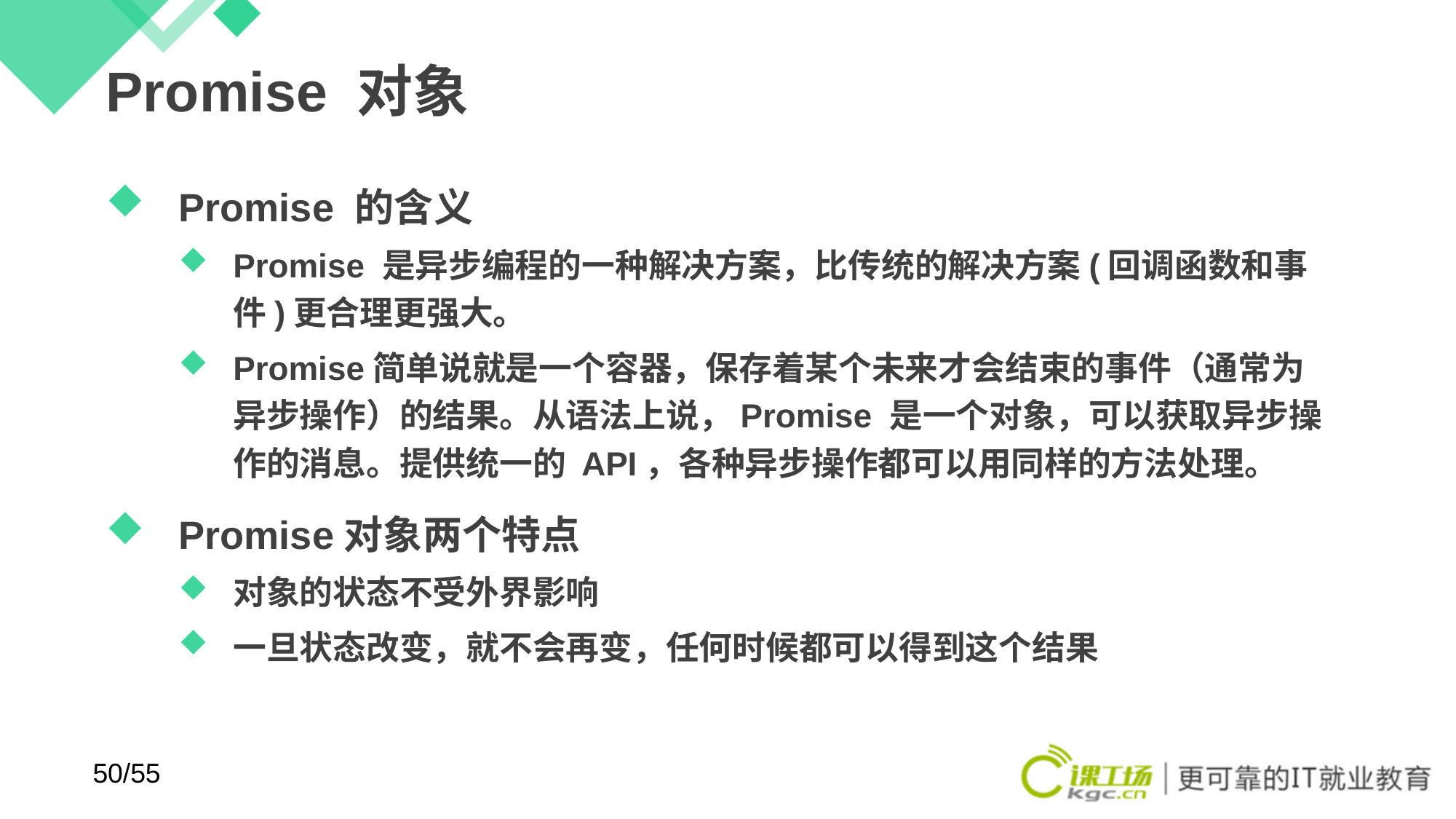

# Promise 对象
Promise 的含义
Promise 是异步编程的一种解决方案，比传统的解决方案(回调函数和事件)更合理更强大。
Promise简单说就是一个容器，保存着某个未来才会结束的事件（通常为异步操作）的结果。从语法上说，Promise 是一个对象，可以获取异步操作的消息。提供统一的 API，各种异步操作都可以用同样的方法处理。
Promise对象两个特点
对象的状态不受外界影响
一旦状态改变，就不会再变，任何时候都可以得到这个结果